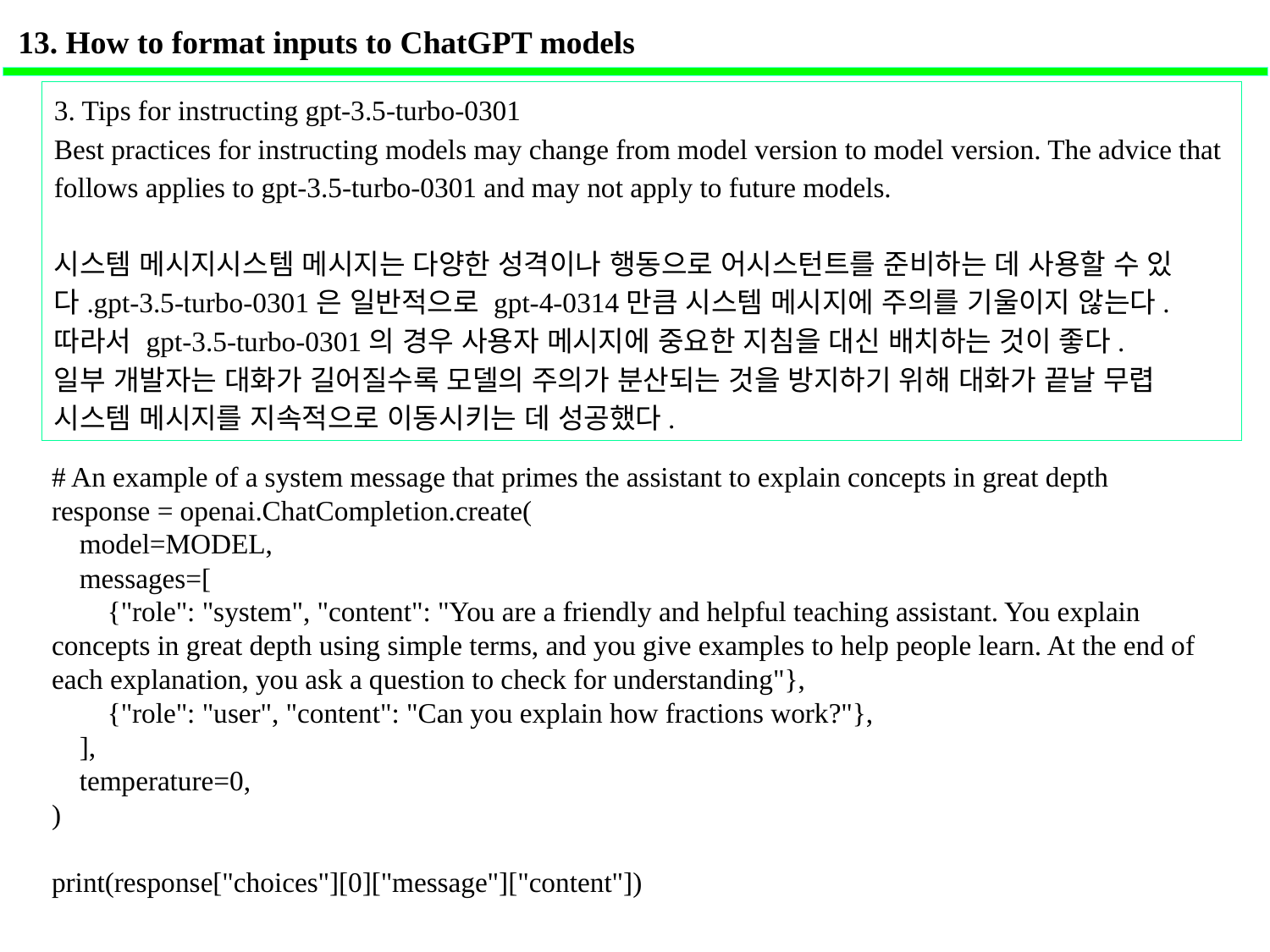

13. How to format inputs to ChatGPT models

3. Tips for instructing gpt-3.5-turbo-0301
Best practices for instructing models may change from model version to model version. The advice that follows applies to gpt-3.5-turbo-0301 and may not apply to future models.

시스템 메시지시스템 메시지는 다양한 성격이나 행동으로 어시스턴트를 준비하는 데 사용할 수 있다.gpt-3.5-turbo-0301은 일반적으로 gpt-4-0314만큼 시스템 메시지에 주의를 기울이지 않는다. 따라서 gpt-3.5-turbo-0301의 경우 사용자 메시지에 중요한 지침을 대신 배치하는 것이 좋다.
일부 개발자는 대화가 길어질수록 모델의 주의가 분산되는 것을 방지하기 위해 대화가 끝날 무렵 시스템 메시지를 지속적으로 이동시키는 데 성공했다.
# An example of a system message that primes the assistant to explain concepts in great depth
response = openai.ChatCompletion.create(
    model=MODEL,
    messages=[
        {"role": "system", "content": "You are a friendly and helpful teaching assistant. You explain concepts in great depth using simple terms, and you give examples to help people learn. At the end of each explanation, you ask a question to check for understanding"},
        {"role": "user", "content": "Can you explain how fractions work?"},
    ],
    temperature=0,
)
print(response["choices"][0]["message"]["content"])